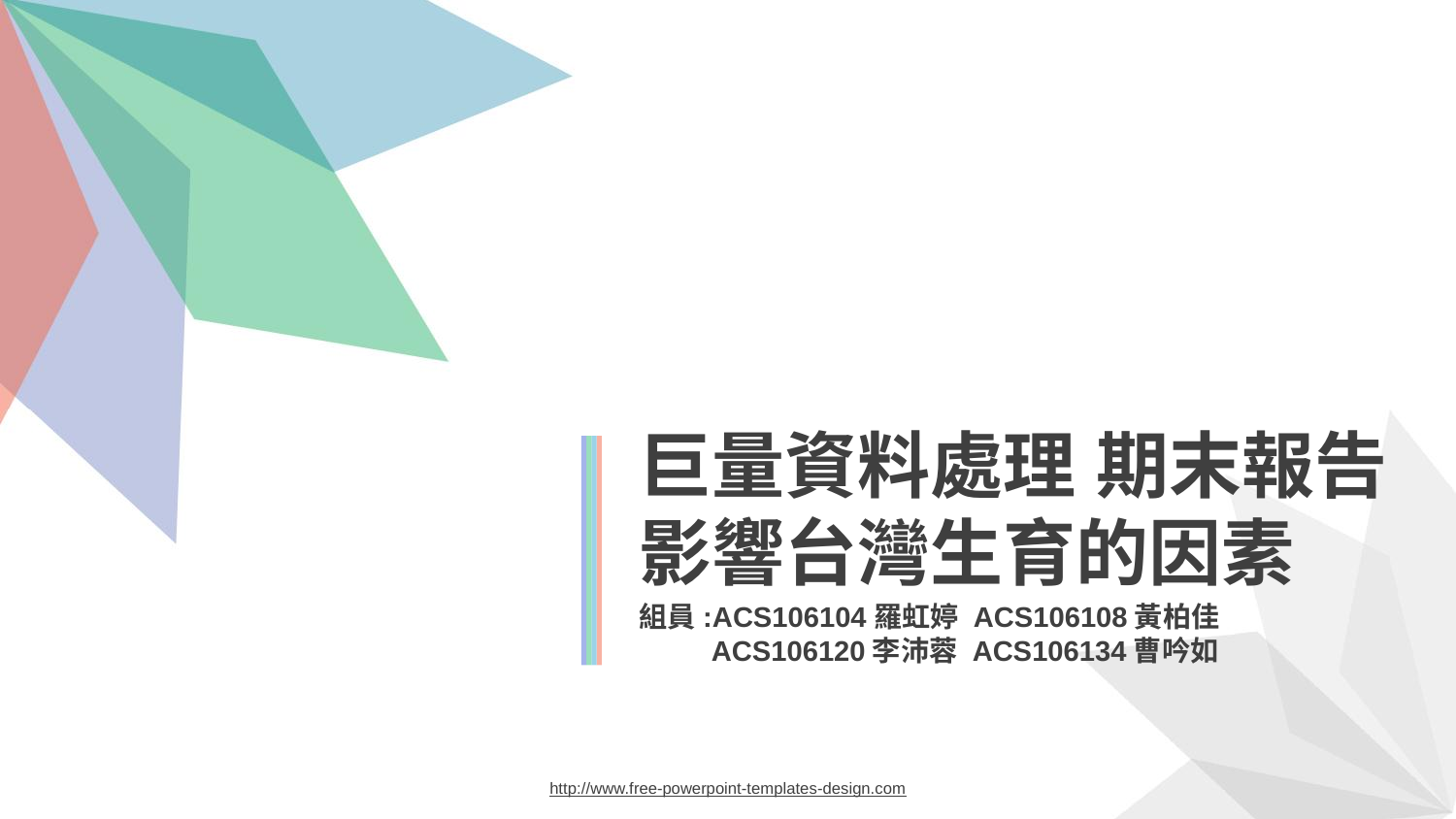

巨量資料處理 期末報告
影響台灣生育的因素

組員:ACS106104羅虹婷 ACS106108黃柏佳
         ACS106120李沛蓉 ACS106134曹吟如
http://www.free-powerpoint-templates-design.com